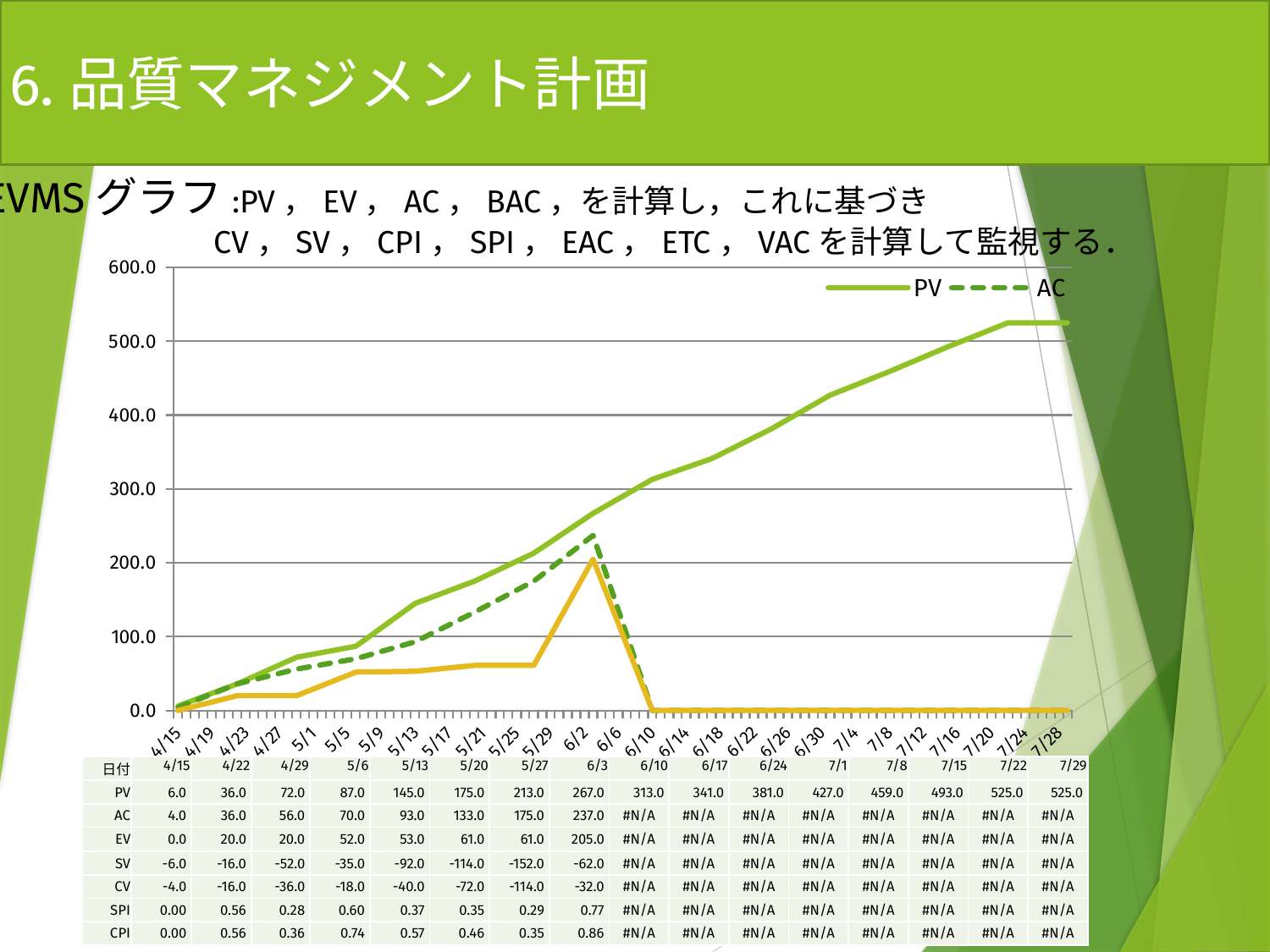

6.品質マネジメント計画
EVMSグラフ:PV，EV，AC，BAC，を計算し，これに基づき
　　　　　　　CV，SV，CPI，SPI，EAC，ETC，VACを計算して監視する．

### Chart

| Category | PV | AC | EV |
|---|---|---|---|
| 42475 | 6.0 | 4.0 | 0.0 |
| 42482 | 36.0 | 36.0 | 20.0 |
| 42489 | 72.0 | 56.0 | 20.0 |
| 42496 | 87.0 | 70.0 | 52.0 |
| 42503 | 145.0 | 93.0 | 53.0 |
| 42510 | 175.0 | 133.0 | 61.0 |
| 42517 | 213.0 | 175.0 | 61.0 |
| 42524 | 267.0 | 237.0 | 205.0 |
| 42531 | 313.0 | None | None |
| 42538 | 341.0 | None | None |
| 42545 | 381.0 | None | None |
| 42552 | 427.0 | None | None |
| 42559 | 459.0 | None | None |
| 42566 | 493.0 | None | None |
| 42573 | 525.0 | None | None |
| 42580 | 525.0 | None | None |
| 日付 | 4/15 | 4/22 | 4/29 | 5/6 | 5/13 | 5/20 | 5/27 | 6/3 | 6/10 | 6/17 | 6/24 | 7/1 | 7/8 | 7/15 | 7/22 | 7/29 |
| --- | --- | --- | --- | --- | --- | --- | --- | --- | --- | --- | --- | --- | --- | --- | --- | --- |
| PV | 6.0 | 36.0 | 72.0 | 87.0 | 145.0 | 175.0 | 213.0 | 267.0 | 313.0 | 341.0 | 381.0 | 427.0 | 459.0 | 493.0 | 525.0 | 525.0 |
| AC | 4.0 | 36.0 | 56.0 | 70.0 | 93.0 | 133.0 | 175.0 | 237.0 | #N/A | #N/A | #N/A | #N/A | #N/A | #N/A | #N/A | #N/A |
| EV | 0.0 | 20.0 | 20.0 | 52.0 | 53.0 | 61.0 | 61.0 | 205.0 | #N/A | #N/A | #N/A | #N/A | #N/A | #N/A | #N/A | #N/A |
| SV | -6.0 | -16.0 | -52.0 | -35.0 | -92.0 | -114.0 | -152.0 | -62.0 | #N/A | #N/A | #N/A | #N/A | #N/A | #N/A | #N/A | #N/A |
| CV | -4.0 | -16.0 | -36.0 | -18.0 | -40.0 | -72.0 | -114.0 | -32.0 | #N/A | #N/A | #N/A | #N/A | #N/A | #N/A | #N/A | #N/A |
| SPI | 0.00 | 0.56 | 0.28 | 0.60 | 0.37 | 0.35 | 0.29 | 0.77 | #N/A | #N/A | #N/A | #N/A | #N/A | #N/A | #N/A | #N/A |
| CPI | 0.00 | 0.56 | 0.36 | 0.74 | 0.57 | 0.46 | 0.35 | 0.86 | #N/A | #N/A | #N/A | #N/A | #N/A | #N/A | #N/A | #N/A |